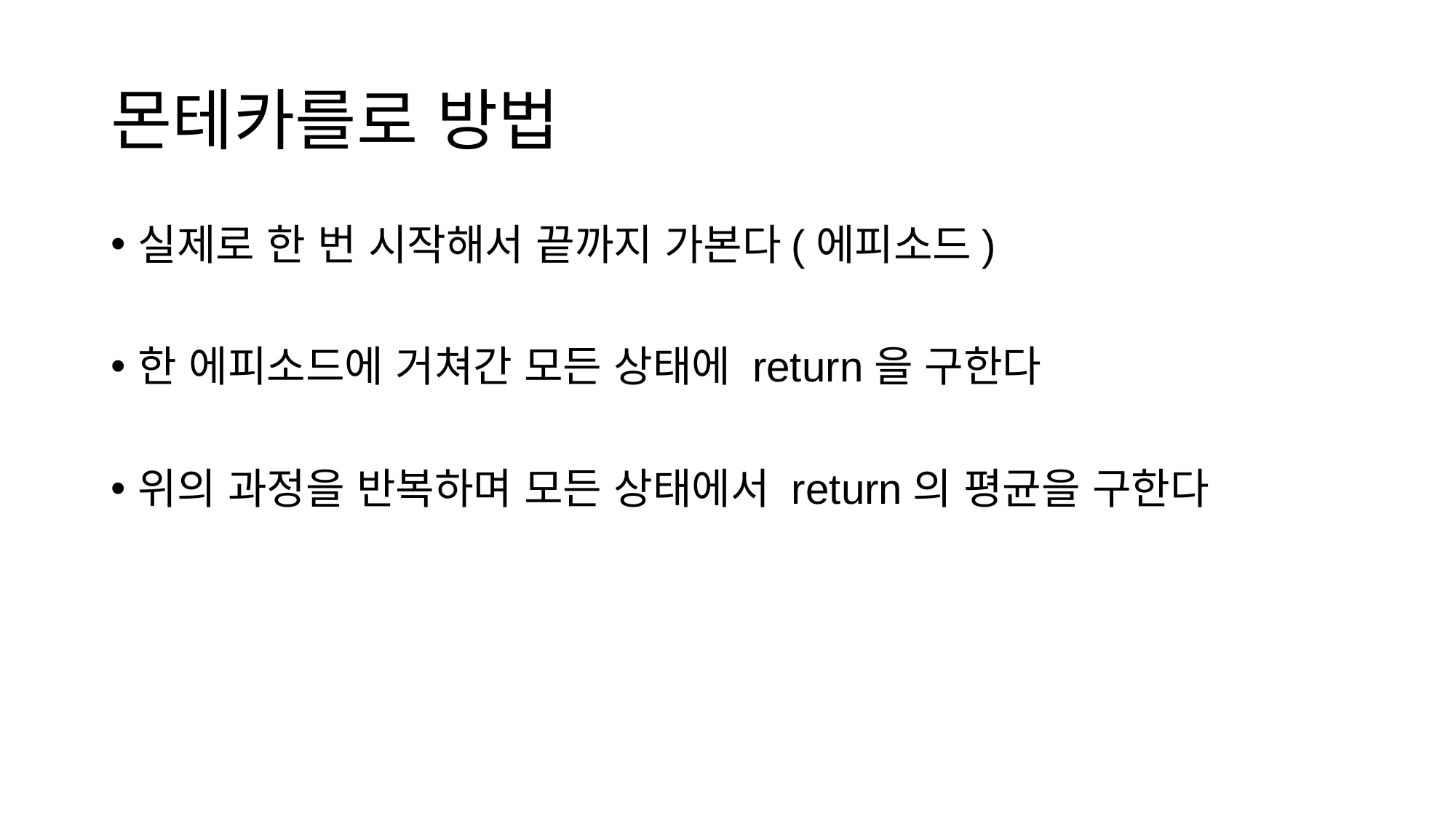

# 몬테카를로 방법
실제로 한 번 시작해서 끝까지 가본다(에피소드)

한 에피소드에 거쳐간 모든 상태에 return을 구한다

위의 과정을 반복하며 모든 상태에서 return의 평균을 구한다